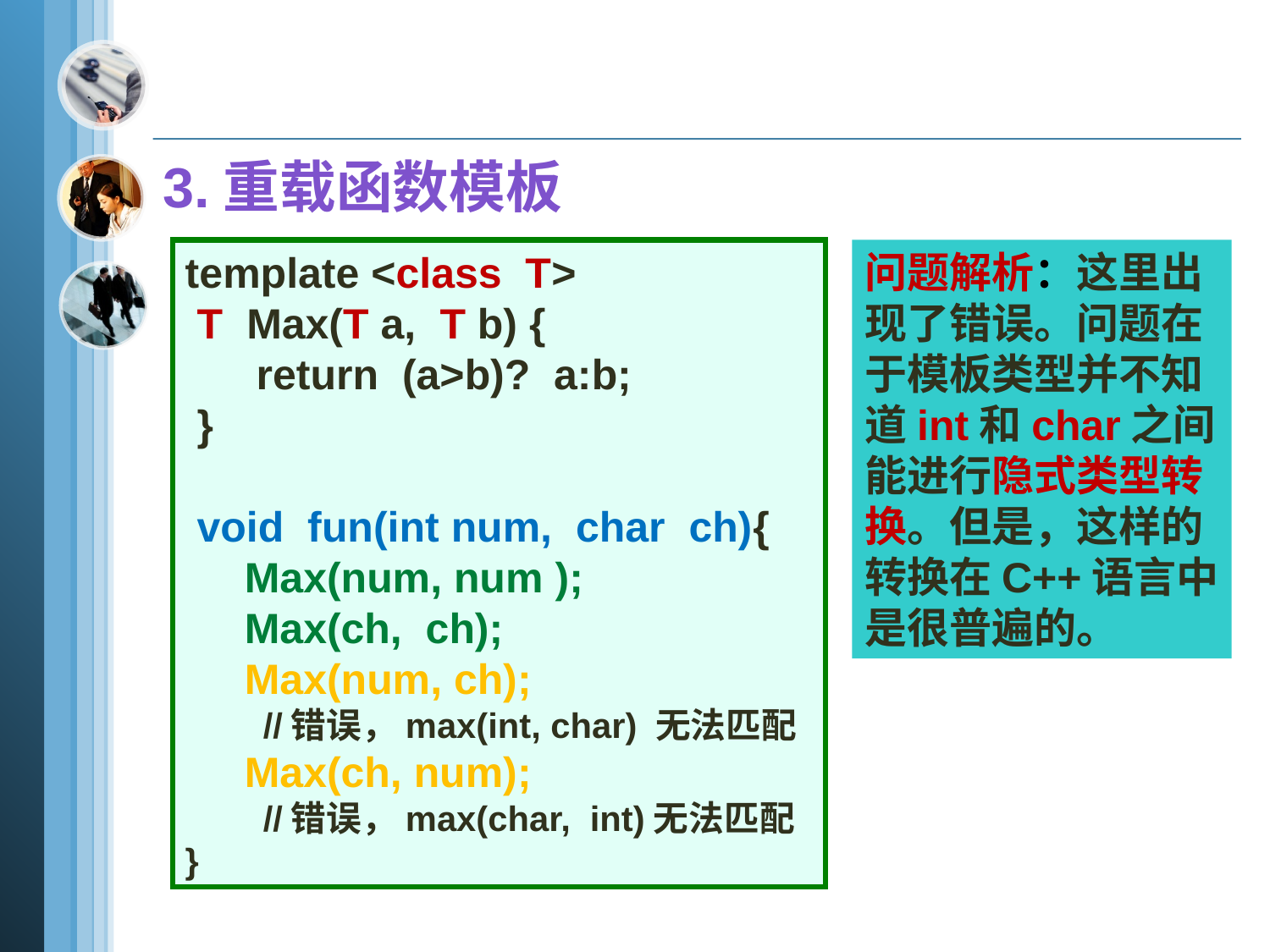

3.重载函数模板

template <class  T>
 T  Max(T a,  T b) {
      return  (a>b)?  a:b;
 }

 void  fun(int num,  char  ch){
     Max(num, num );
     Max(ch,  ch);
     Max(num, ch);
        //错误，max(int, char) 无法匹配
     Max(ch, num);
        //错误，max(char,  int)无法匹配
}
问题解析：这里出现了错误。问题在于模板类型并不知道int和char之间能进行隐式类型转换。但是，这样的转换在C++语言中是很普遍的。